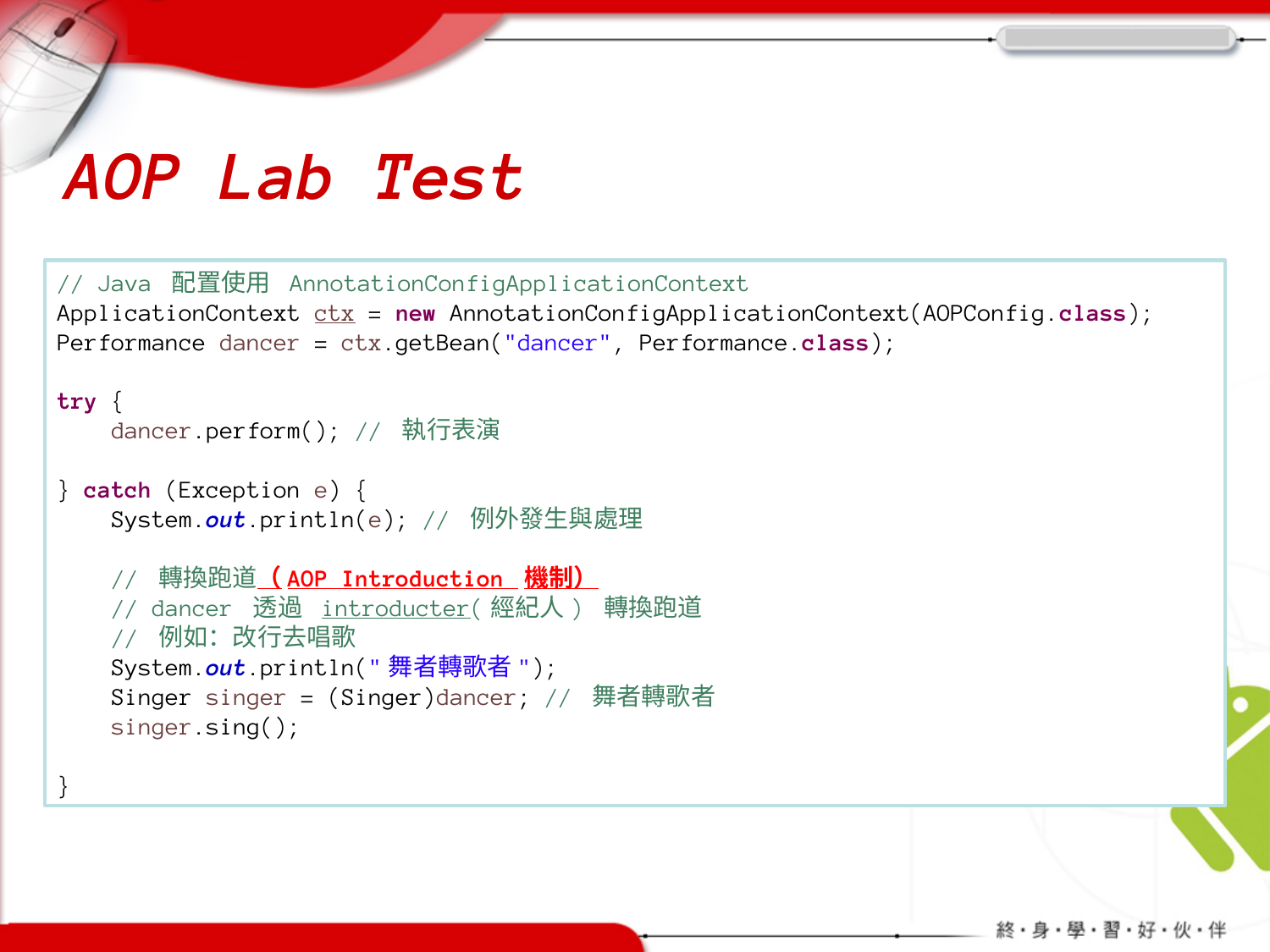

# AOP Lab Test
// Java 配置使用 AnnotationConfigApplicationContext
ApplicationContext ctx = new AnnotationConfigApplicationContext(AOPConfig.class);
Performance dancer = ctx.getBean("dancer", Performance.class);
try {
    dancer.perform(); // 執行表演

} catch (Exception e) {
    System.out.println(e); // 例外發生與處理
    // 轉換跑道（AOP Introduction 機制）
    // dancer 透過 introducter(經紀人) 轉換跑道
    // 例如：改行去唱歌
    System.out.println("舞者轉歌者");
    Singer singer = (Singer)dancer; // 舞者轉歌者
    singer.sing();
}